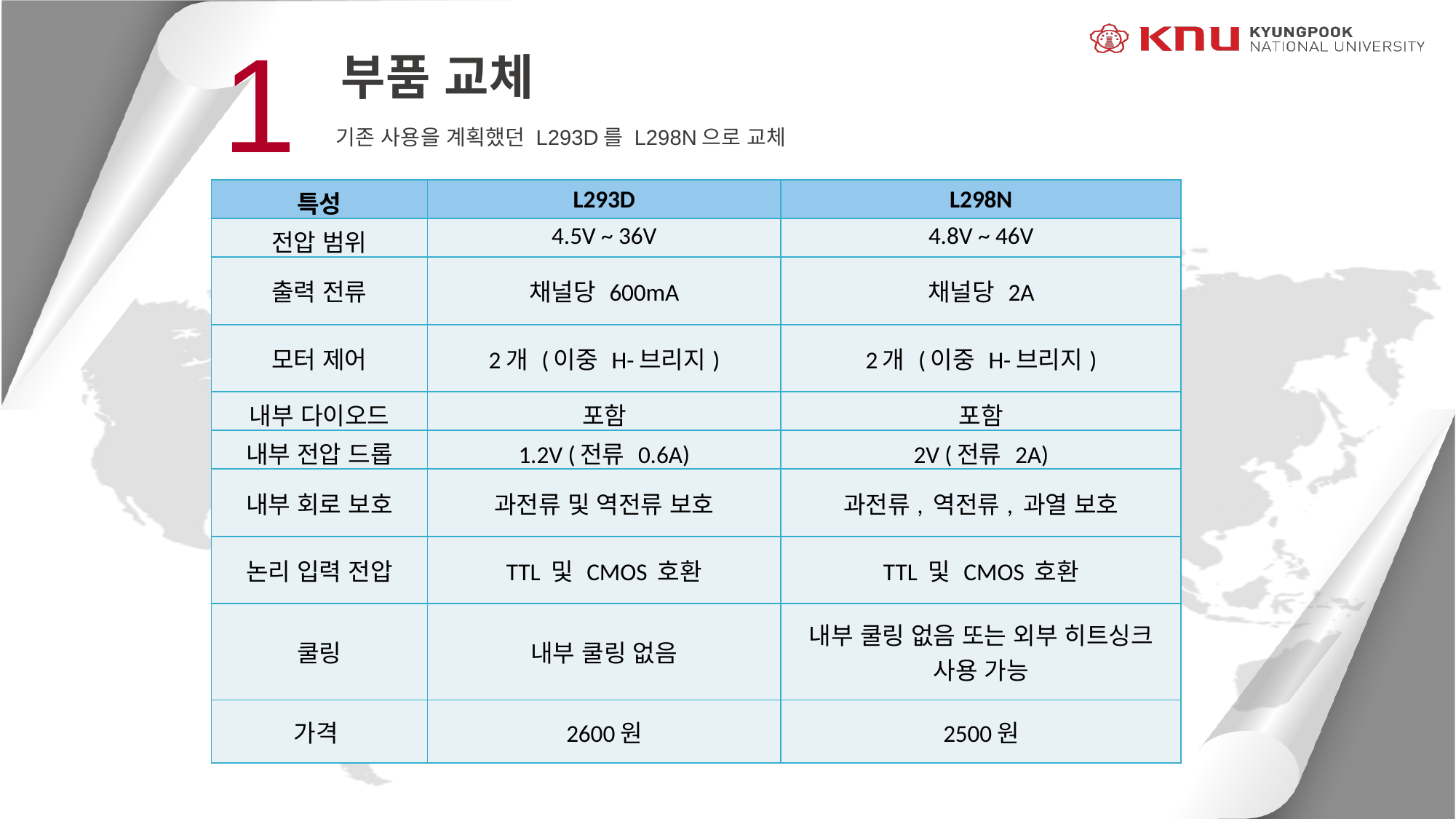

1
부품 교체
기존 사용을 계획했던 L293D를 L298N으로 교체
| 특성 | L293D | L298N |
| --- | --- | --- |
| 전압 범위 | 4.5V ~ 36V | 4.8V ~ 46V |
| 출력 전류 | 채널당 600mA | 채널당 2A |
| 모터 제어 | 2개 (이중 H-브리지) | 2개 (이중 H-브리지) |
| 내부 다이오드 | 포함 | 포함 |
| 내부 전압 드롭 | 1.2V (전류 0.6A) | 2V (전류 2A) |
| 내부 회로 보호 | 과전류 및 역전류 보호 | 과전류, 역전류, 과열 보호 |
| 논리 입력 전압 | TTL 및 CMOS 호환 | TTL 및 CMOS 호환 |
| 쿨링 | 내부 쿨링 없음 | 내부 쿨링 없음 또는 외부 히트싱크 사용 가능 |
| 가격 | 2600원 | 2500원 |